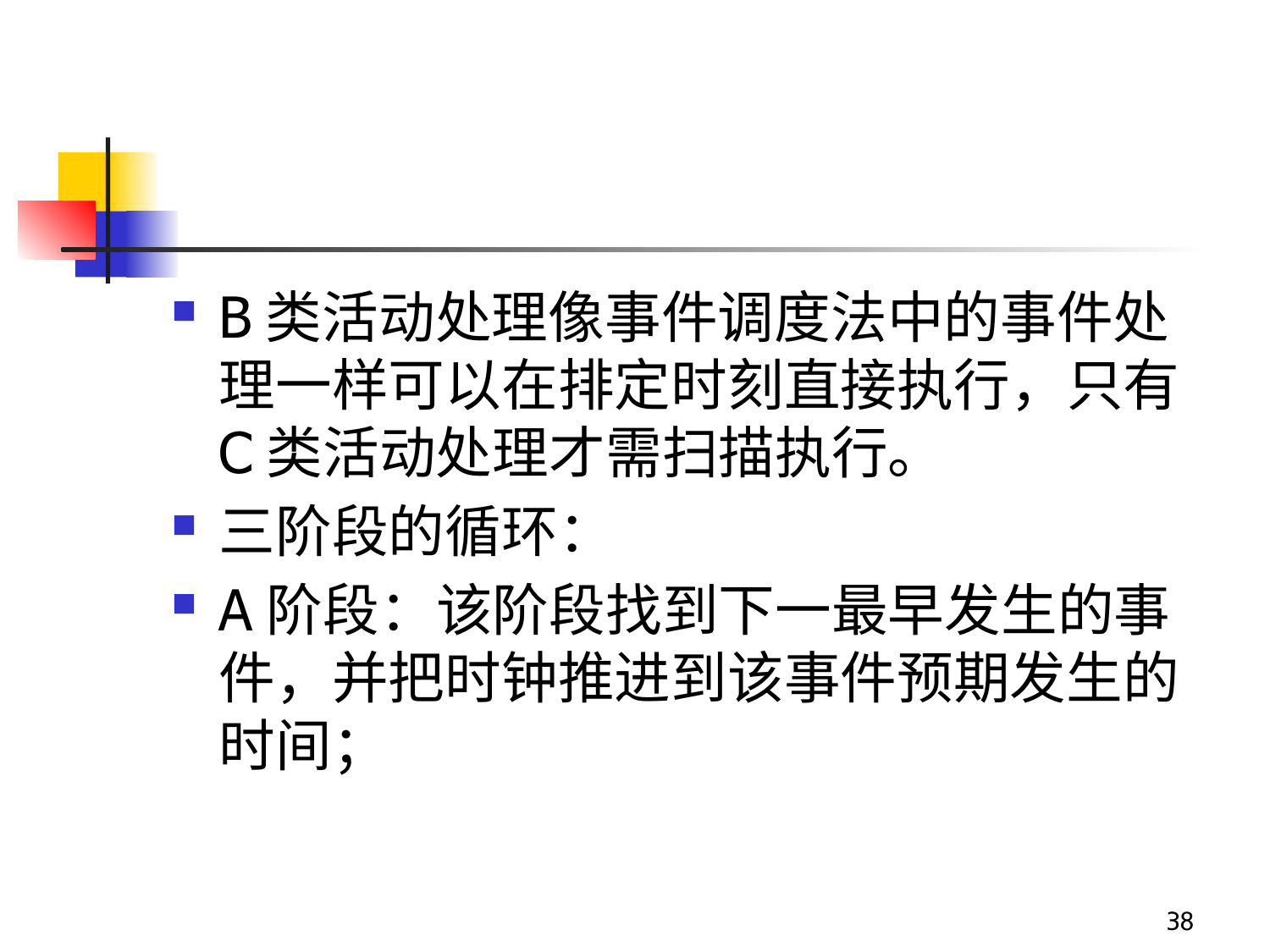

#
B类活动处理像事件调度法中的事件处理一样可以在排定时刻直接执行，只有C类活动处理才需扫描执行。
三阶段的循环：
A阶段：该阶段找到下一最早发生的事件，并把时钟推进到该事件预期发生的时间；
38